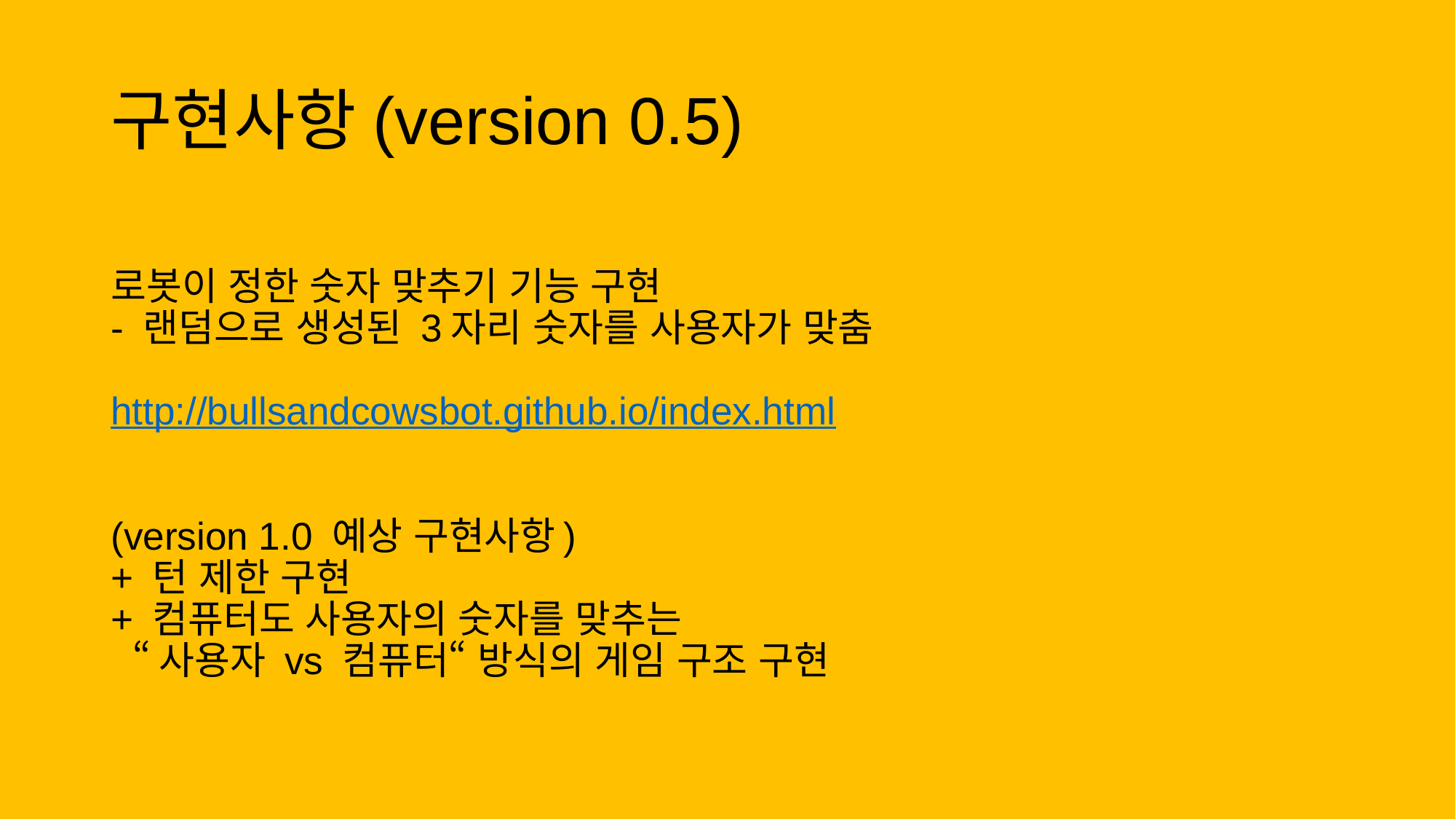

# 구현사항(version 0.5)
로봇이 정한 숫자 맞추기 기능 구현
- 랜덤으로 생성된 3자리 숫자를 사용자가 맞춤

http://bullsandcowsbot.github.io/index.html

(version 1.0 예상 구현사항)
+ 턴 제한 구현
+ 컴퓨터도 사용자의 숫자를 맞추는
  “사용자 vs 컴퓨터“ 방식의 게임 구조 구현